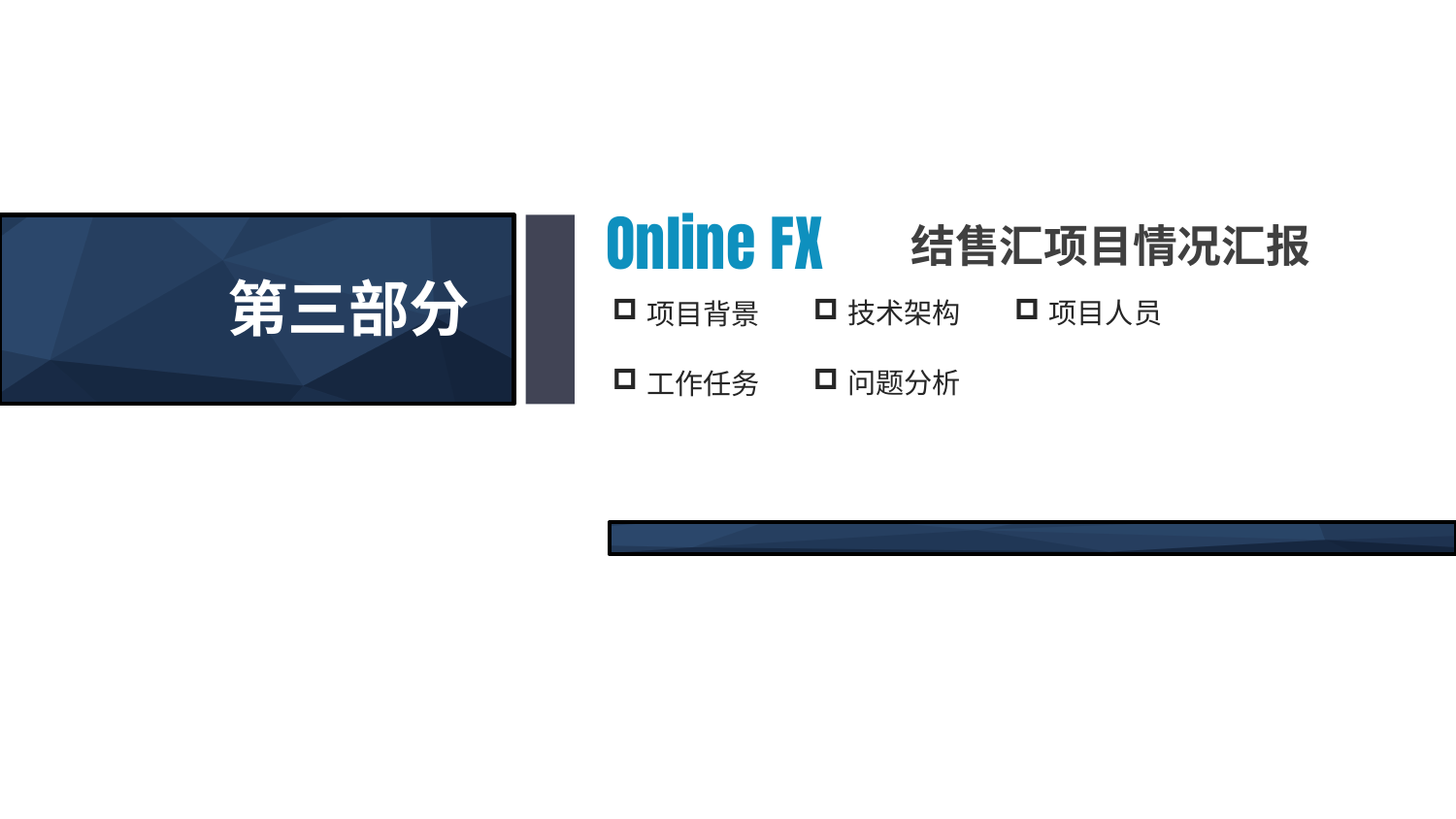

Online FX
结售汇项目情况汇报

第三部分
技术架构
项目人员
项目背景
问题分析
工作任务